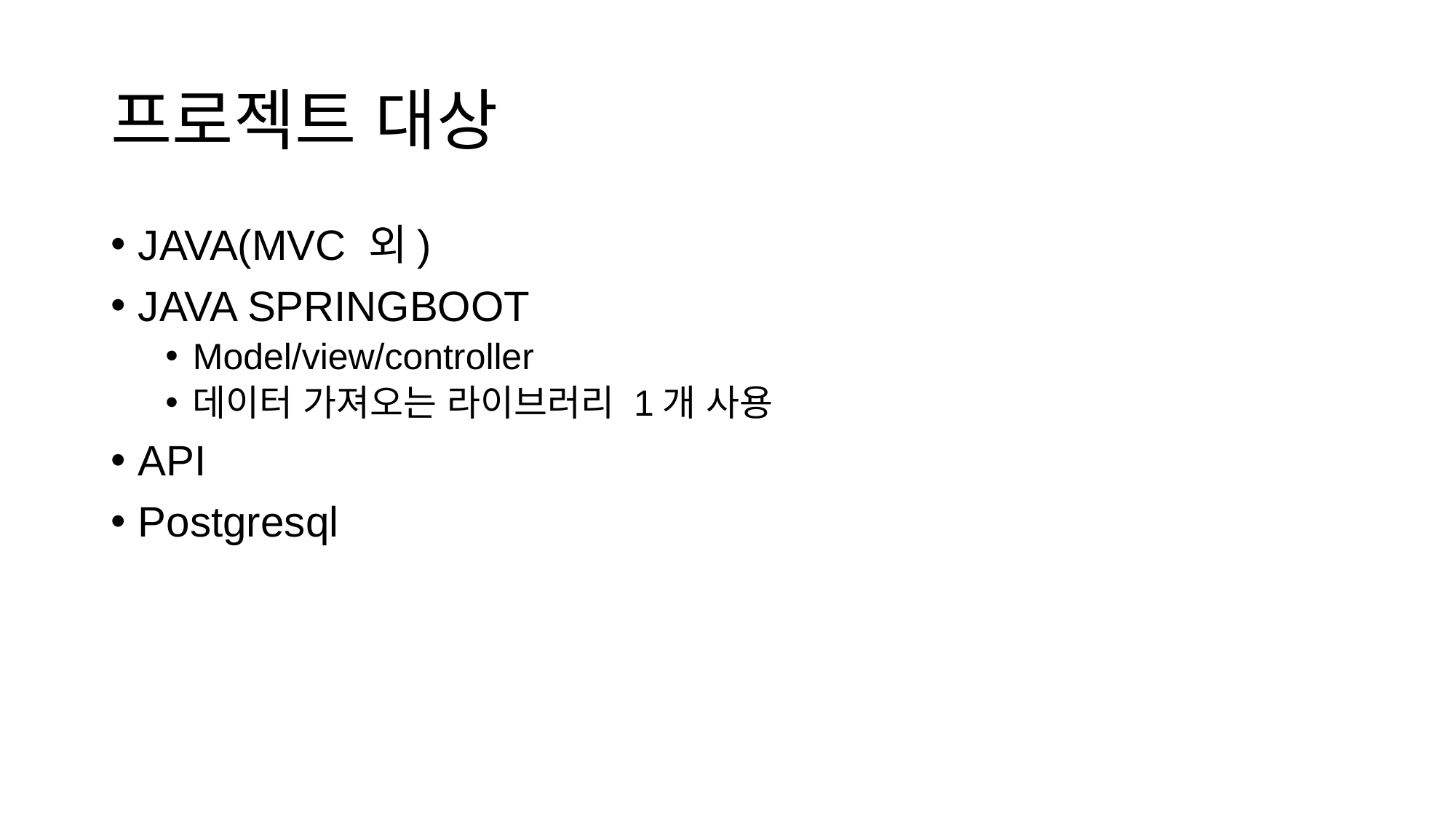

# 프로젝트 대상
JAVA(MVC 외)
JAVA SPRINGBOOT
Model/view/controller
데이터 가져오는 라이브러리 1개 사용
API
Postgresql